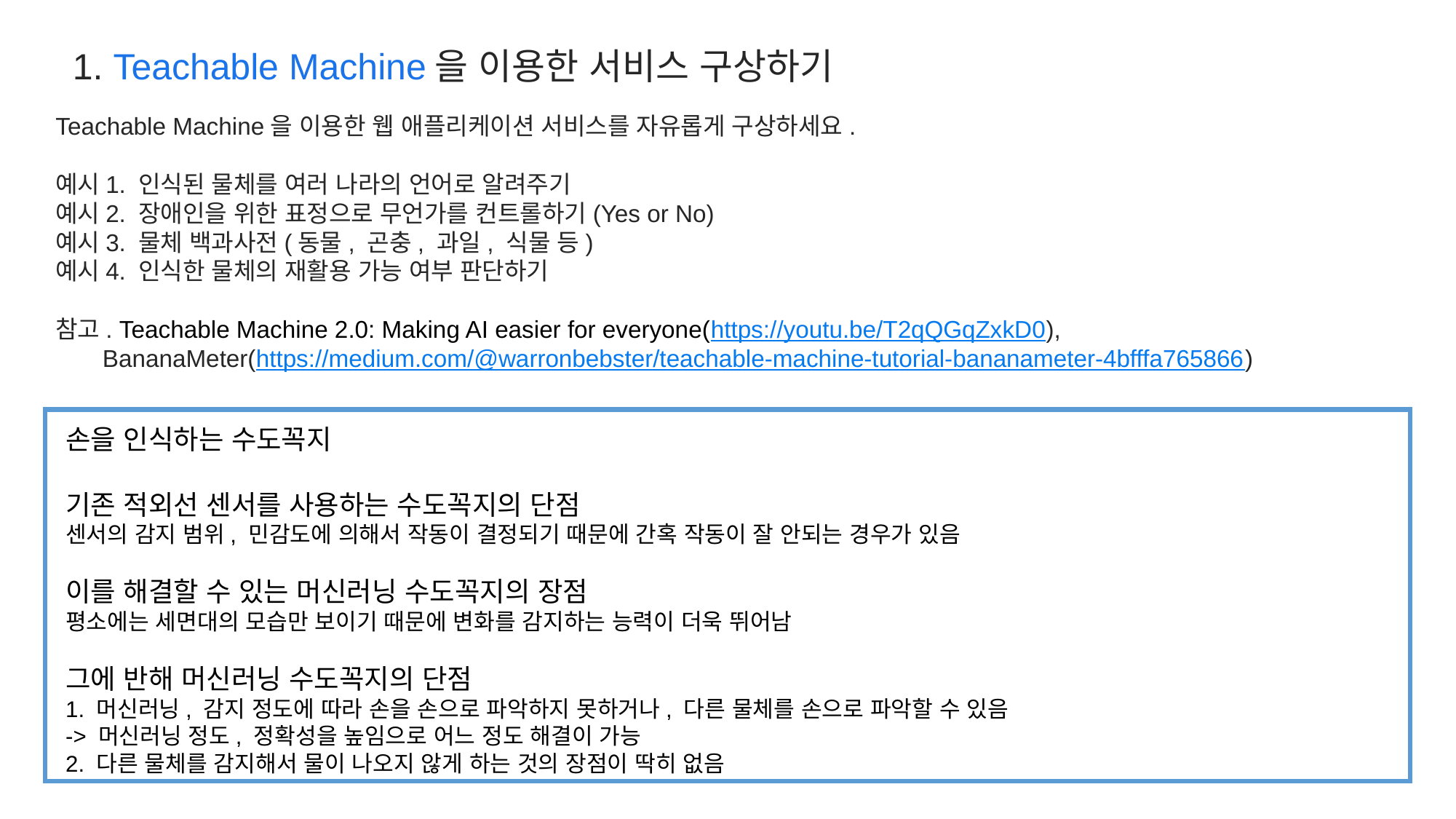

1. Teachable Machine을 이용한 서비스 구상하기
Teachable Machine을 이용한 웹 애플리케이션 서비스를 자유롭게 구상하세요.
예시1. 인식된 물체를 여러 나라의 언어로 알려주기
예시2. 장애인을 위한 표정으로 무언가를 컨트롤하기(Yes or No)
예시3. 물체 백과사전(동물, 곤충, 과일, 식물 등)
예시4. 인식한 물체의 재활용 가능 여부 판단하기

참고. Teachable Machine 2.0: Making AI easier for everyone(https://youtu.be/T2qQGqZxkD0),
       BananaMeter(https://medium.com/@warronbebster/teachable-machine-tutorial-bananameter-4bfffa765866)

손을 인식하는 수도꼭지

기존 적외선 센서를 사용하는 수도꼭지의 단점
센서의 감지 범위, 민감도에 의해서 작동이 결정되기 때문에 간혹 작동이 잘 안되는 경우가 있음

이를 해결할 수 있는 머신러닝 수도꼭지의 장점
평소에는 세면대의 모습만 보이기 때문에 변화를 감지하는 능력이 더욱 뛰어남

그에 반해 머신러닝 수도꼭지의 단점
1. 머신러닝, 감지 정도에 따라 손을 손으로 파악하지 못하거나, 다른 물체를 손으로 파악할 수 있음
-> 머신러닝 정도, 정확성을 높임으로 어느 정도 해결이 가능
2. 다른 물체를 감지해서 물이 나오지 않게 하는 것의 장점이 딱히 없음